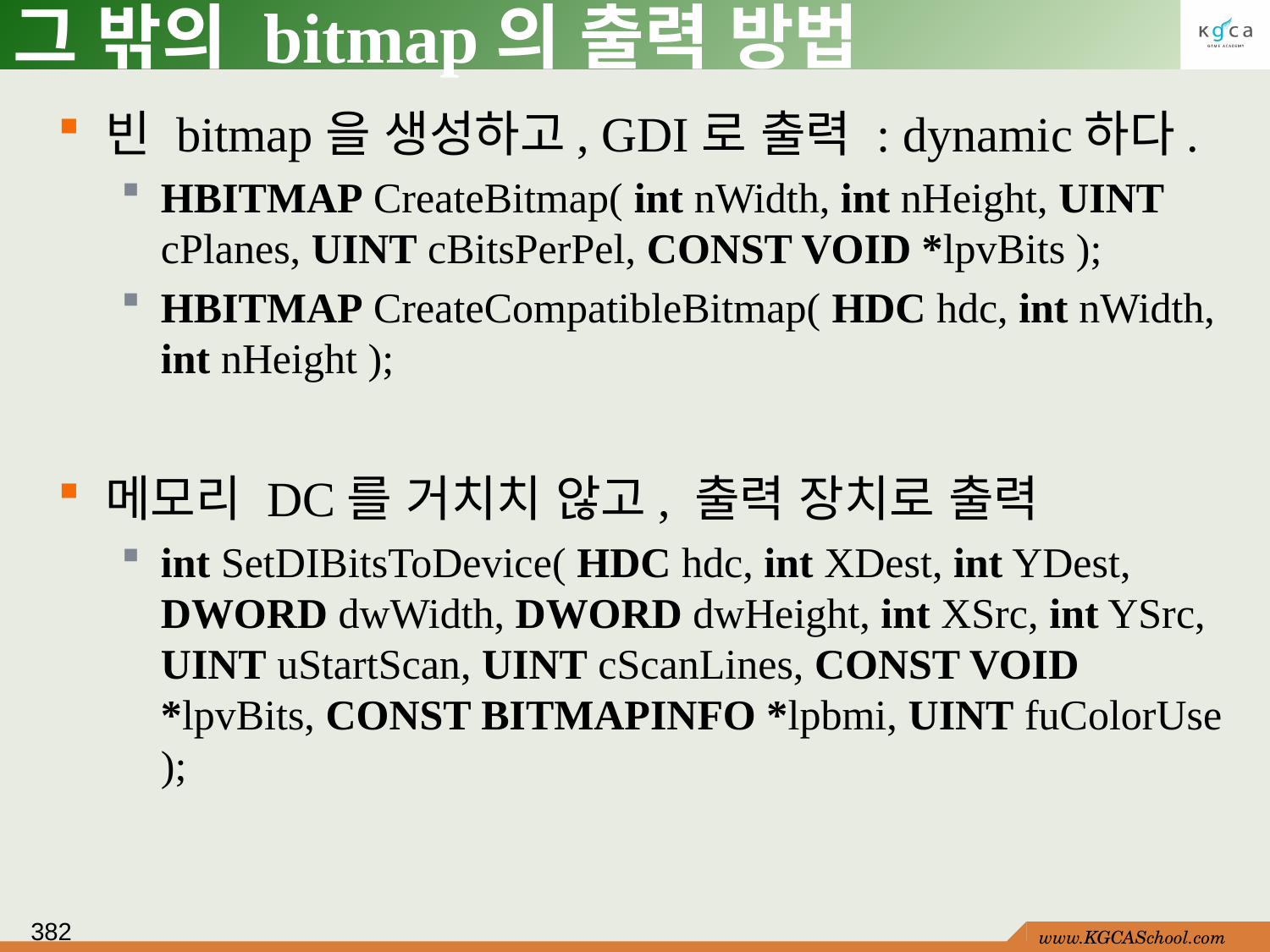

# 그 밖의 bitmap의 출력 방법
빈 bitmap을 생성하고, GDI로 출력 : dynamic하다.
HBITMAP CreateBitmap( int nWidth, int nHeight, UINT cPlanes, UINT cBitsPerPel, CONST VOID *lpvBits );
HBITMAP CreateCompatibleBitmap( HDC hdc, int nWidth, int nHeight );

메모리 DC를 거치치 않고, 출력 장치로 출력
int SetDIBitsToDevice( HDC hdc, int XDest, int YDest, DWORD dwWidth, DWORD dwHeight, int XSrc, int YSrc, UINT uStartScan, UINT cScanLines, CONST VOID *lpvBits, CONST BITMAPINFO *lpbmi, UINT fuColorUse );
382